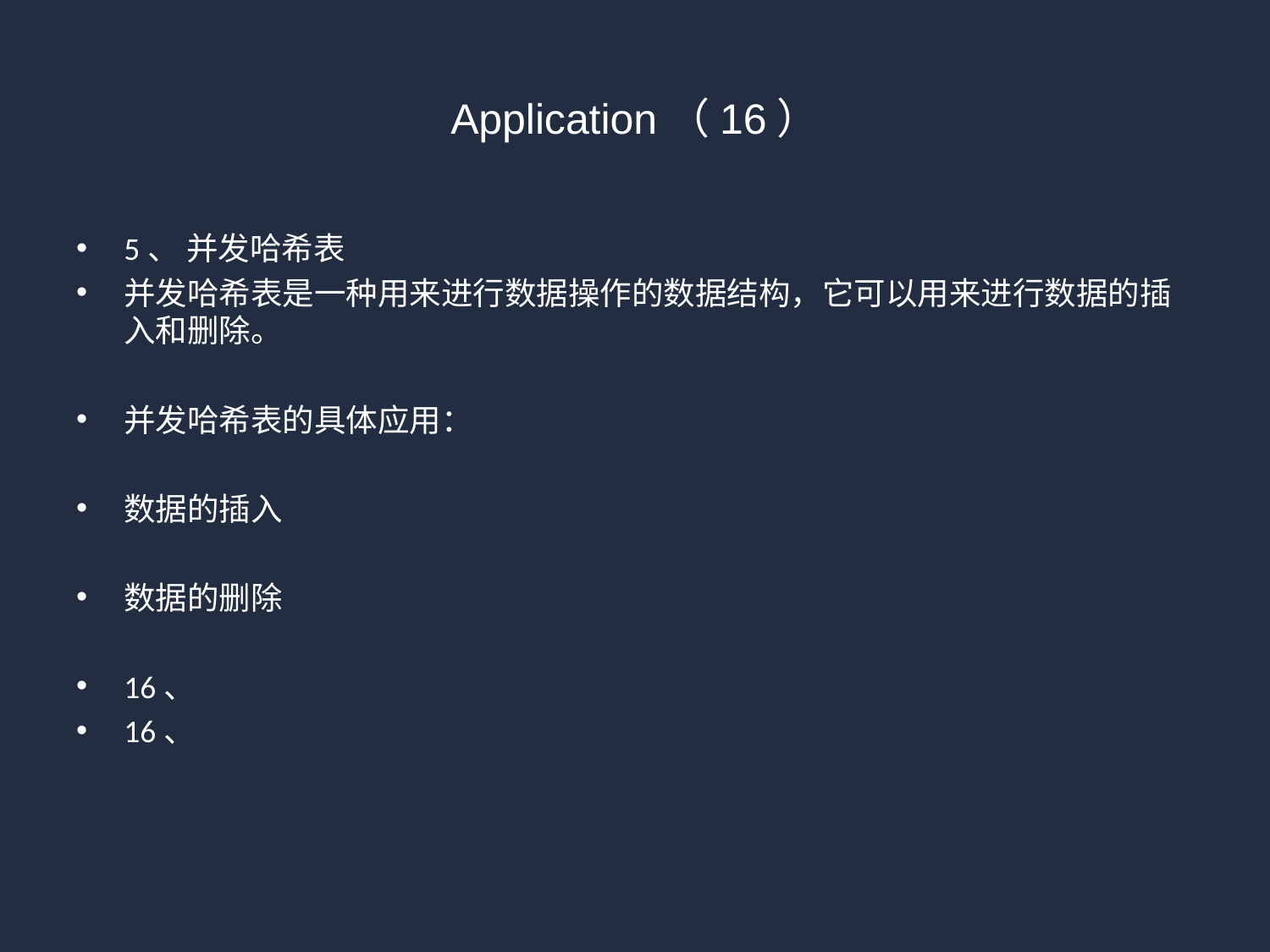

# Application（16）
5、 并发哈希表
并发哈希表是一种用来进行数据操作的数据结构，它可以用来进行数据的插入和删除。

并发哈希表的具体应用：

数据的插入

数据的删除

16、
16、